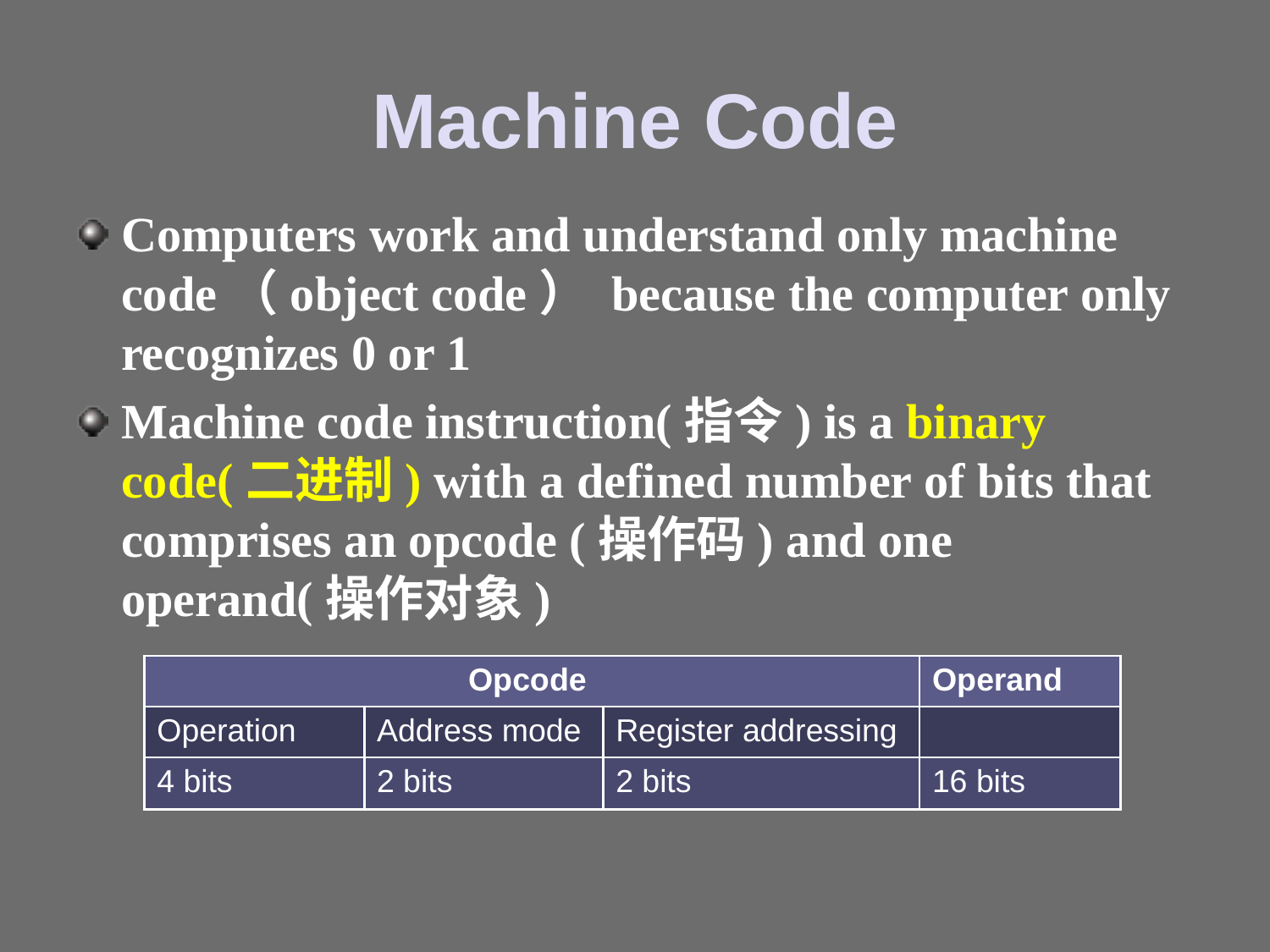

# Machine Code
Computers work and understand only machine code（object code） because the computer only recognizes 0 or 1
Machine code instruction(指令) is a binary code(二进制) with a defined number of bits that comprises an opcode (操作码) and one operand(操作对象)

| Opcode |  |  | Operand |
| --- | --- | --- | --- |
| Operation | Address mode | Register addressing |  |
| 4 bits | 2 bits | 2 bits | 16 bits |